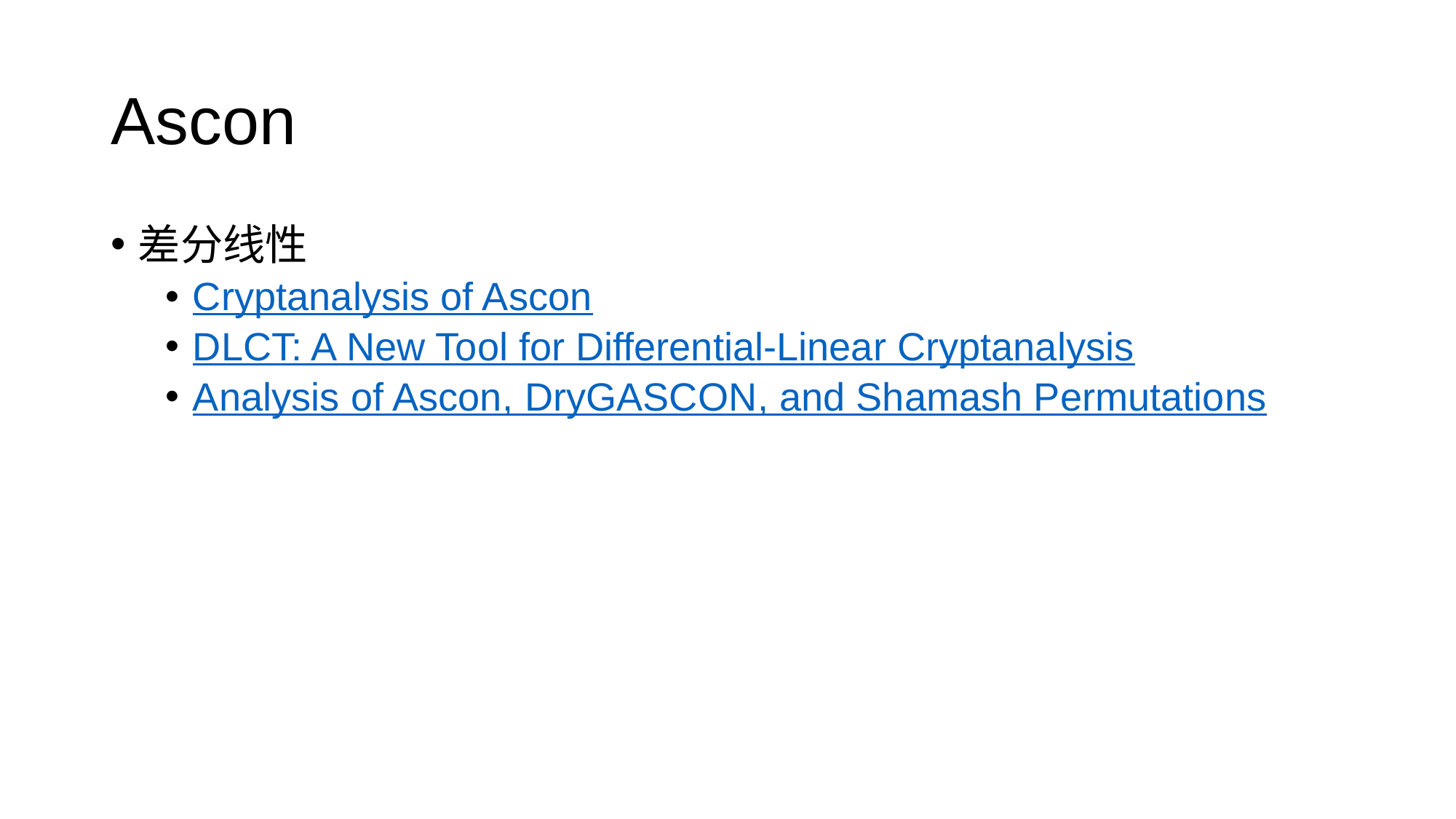

# Ascon
差分线性
Cryptanalysis of Ascon
DLCT: A New Tool for Differential-Linear Cryptanalysis
Analysis of Ascon, DryGASCON, and Shamash Permutations